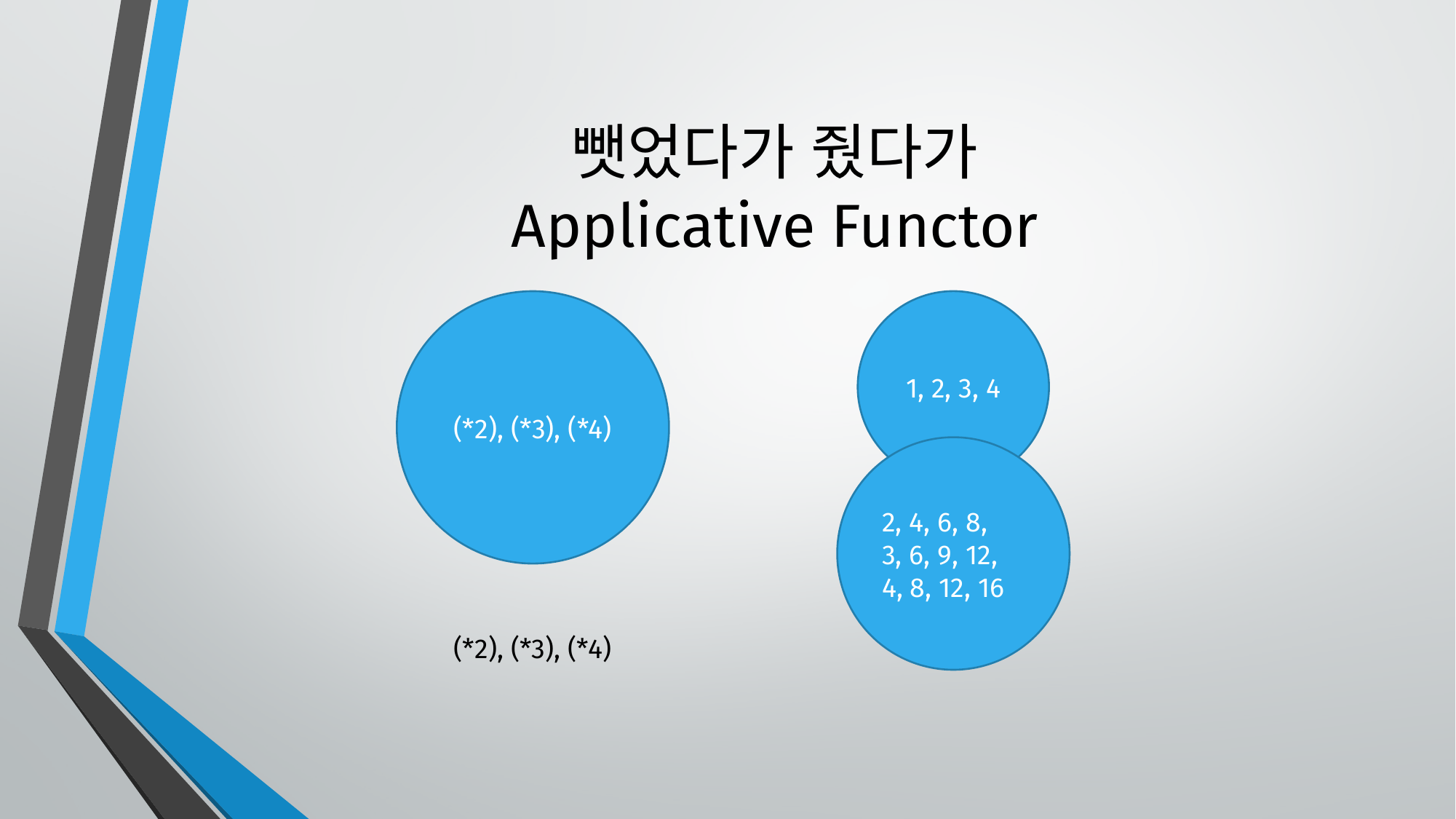

# 뺏었다가 줬다가 Applicative Functor
(*2), (*3), (*4)
1, 2, 3, 4
2, 4, 6, 8,
3, 6, 9, 12,
4, 8, 12, 16
(*2), (*3), (*4)